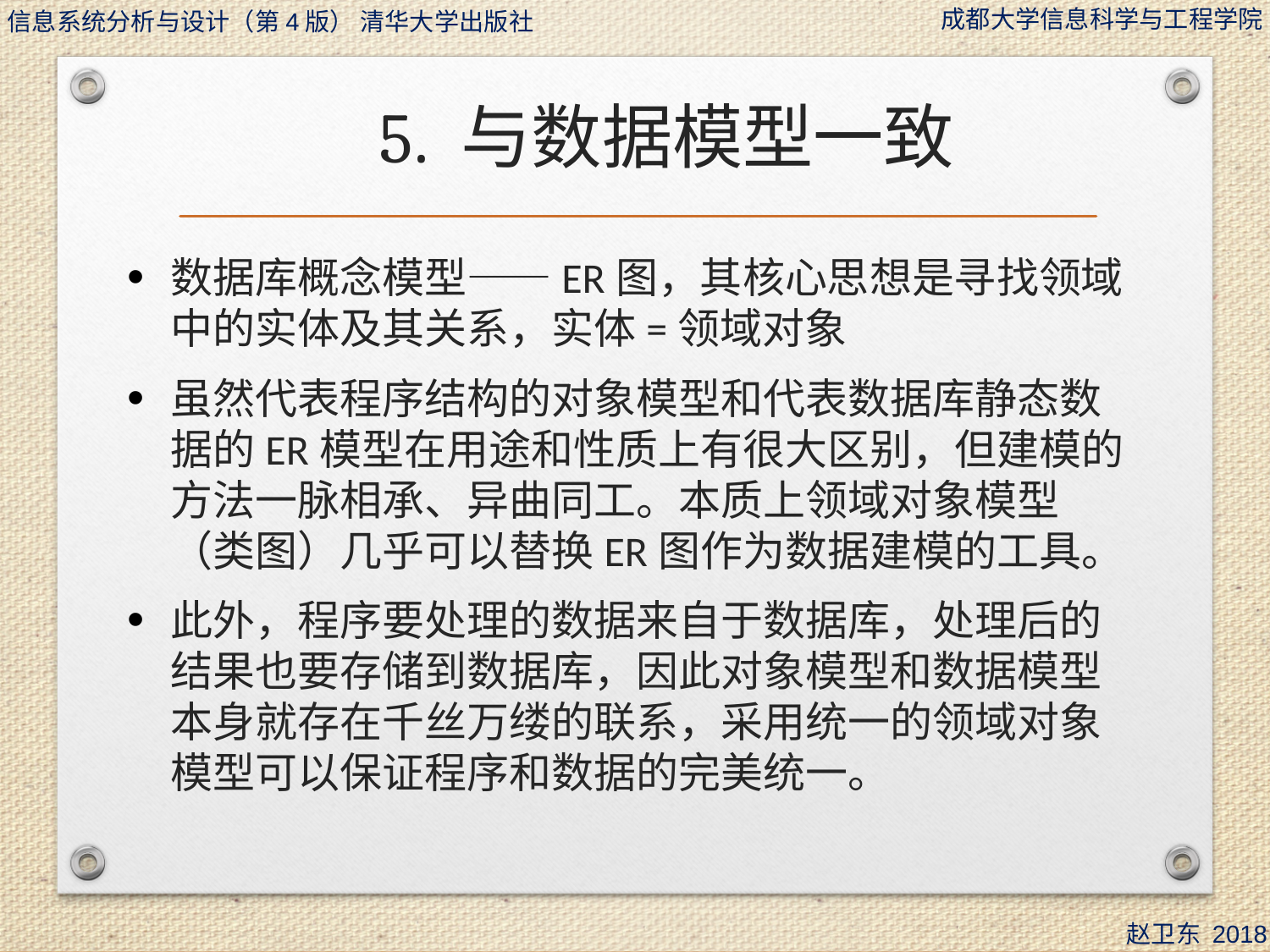

# 5. 与数据模型一致
数据库概念模型——ER图，其核心思想是寻找领域中的实体及其关系，实体=领域对象
虽然代表程序结构的对象模型和代表数据库静态数据的ER模型在用途和性质上有很大区别，但建模的方法一脉相承、异曲同工。本质上领域对象模型（类图）几乎可以替换ER图作为数据建模的工具。
此外，程序要处理的数据来自于数据库，处理后的结果也要存储到数据库，因此对象模型和数据模型本身就存在千丝万缕的联系，采用统一的领域对象模型可以保证程序和数据的完美统一。